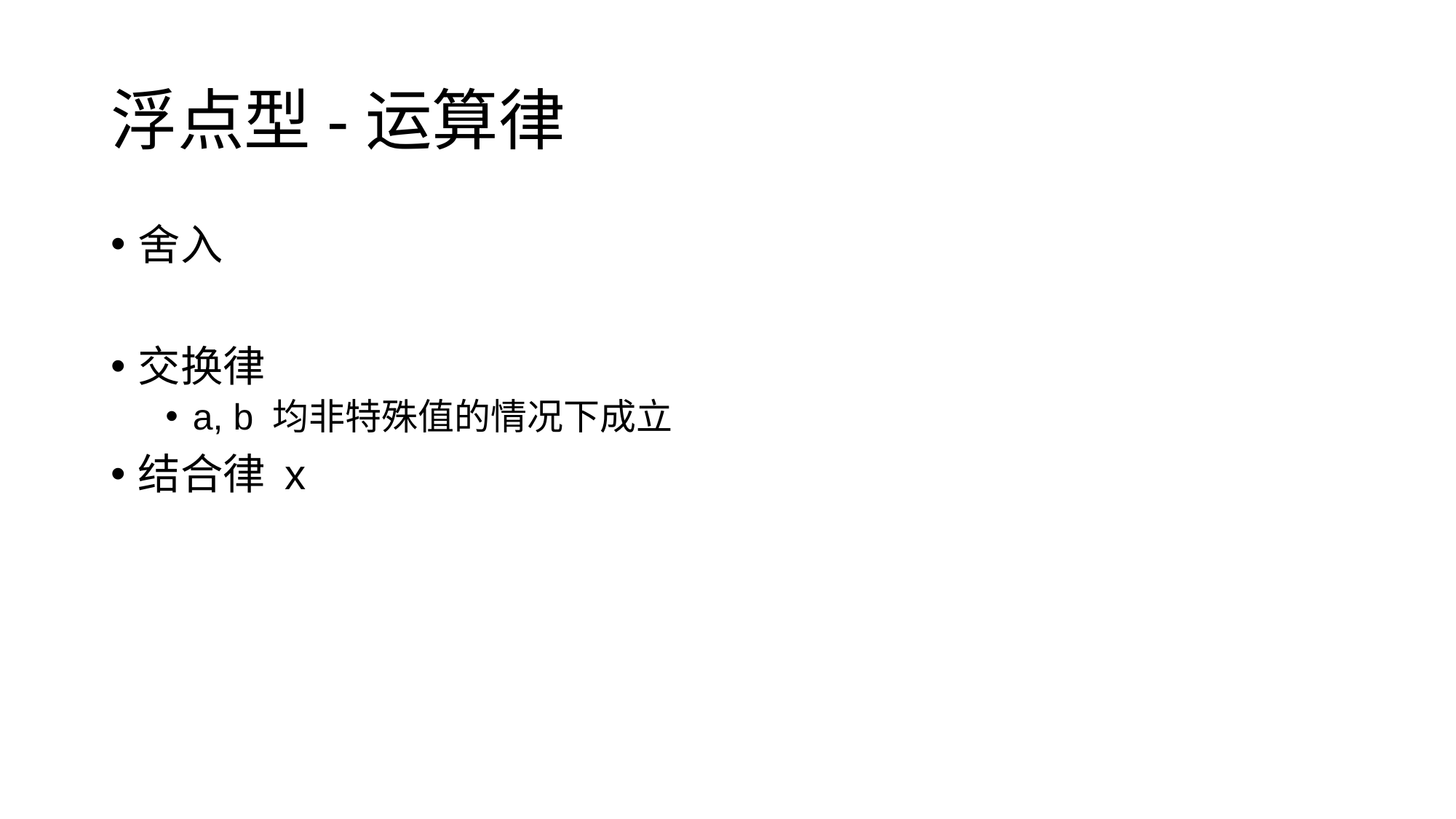

# 浮点型-运算律
舍入

交换律
a, b 均非特殊值的情况下成立
结合律 x